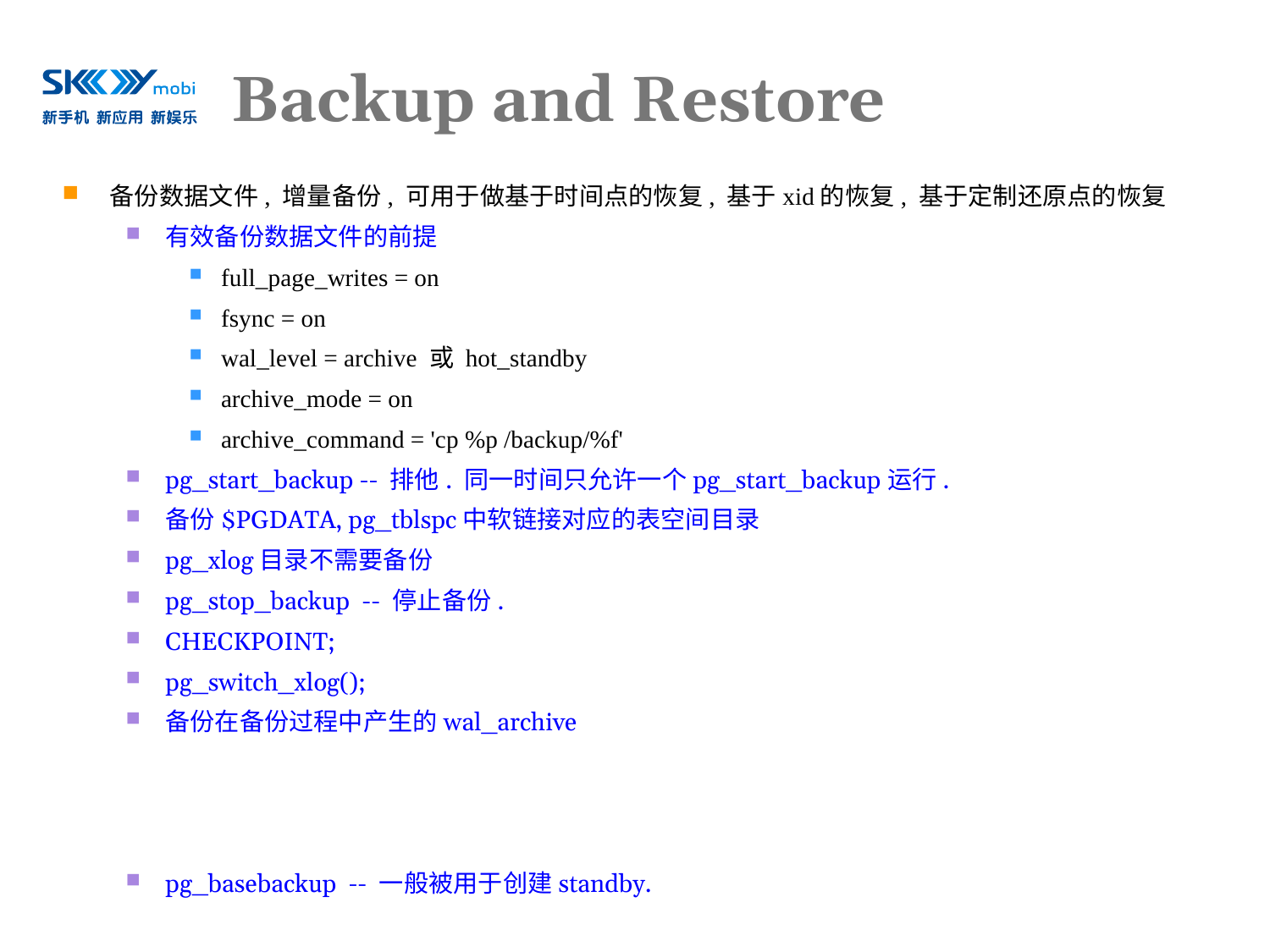

# Backup and Restore
备份数据文件, 增量备份, 可用于做基于时间点的恢复, 基于xid的恢复, 基于定制还原点的恢复
有效备份数据文件的前提
full_page_writes = on
fsync = on
wal_level = archive 或 hot_standby
archive_mode = on
archive_command = 'cp %p /backup/%f'
pg_start_backup -- 排他. 同一时间只允许一个pg_start_backup运行.
备份$PGDATA, pg_tblspc中软链接对应的表空间目录
pg_xlog目录不需要备份
pg_stop_backup  -- 停止备份.
CHECKPOINT;
pg_switch_xlog();
备份在备份过程中产生的wal_archive

pg_basebackup  -- 一般被用于创建standby.